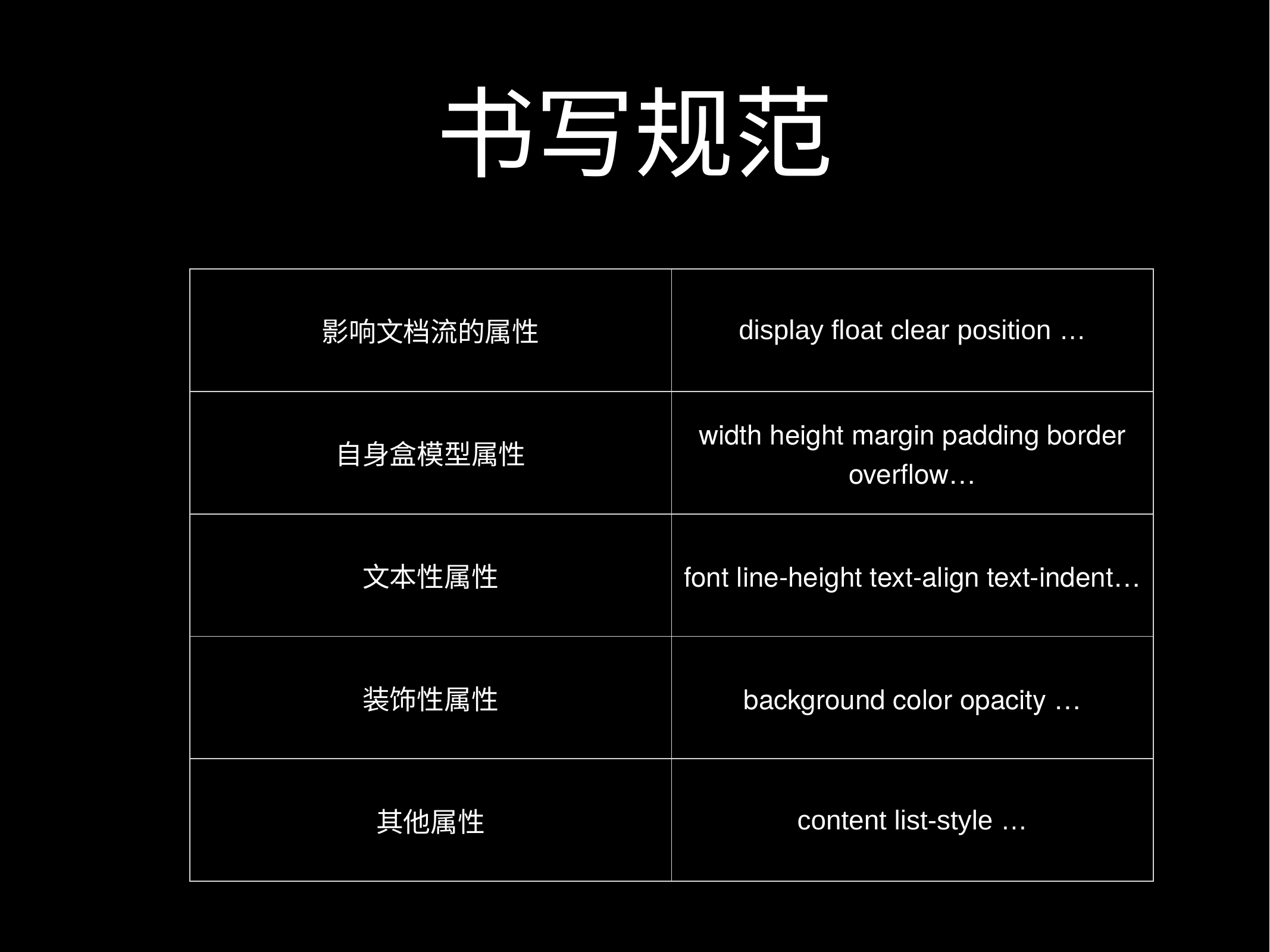

# 书写规范
| 影响文档流的属性 | display float clear position … |
| --- | --- |
| 自身盒模型属性 | width height margin padding border overflow… |
| 文本性属性 | font line-height text-align text-indent… |
| 装饰性属性 | background color opacity … |
| 其他属性 | content list-style … |